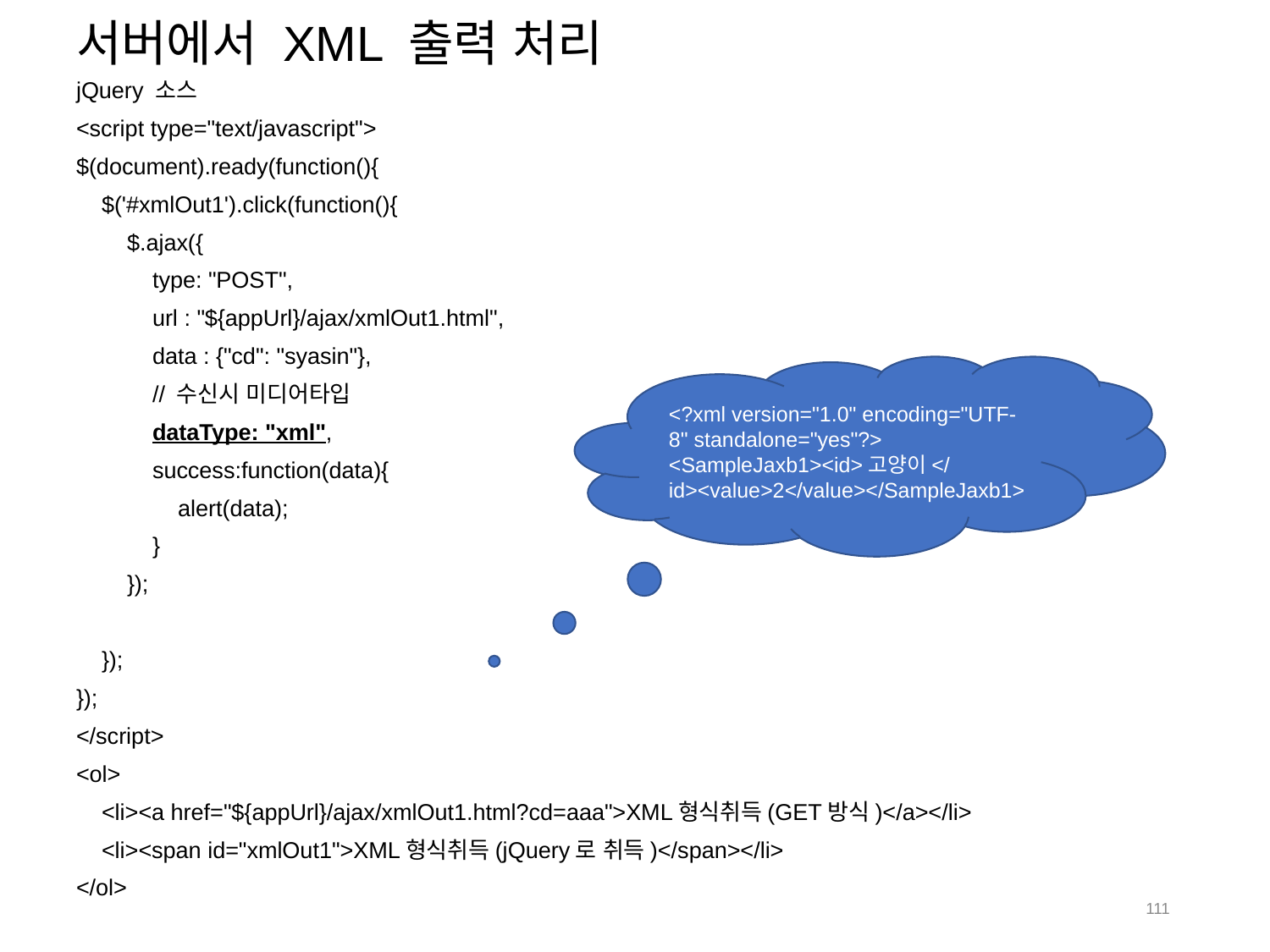

# 서버에서 XML 출력 처리
jQuery 소스
<script type="text/javascript">
$(document).ready(function(){
    $('#xmlOut1').click(function(){
        $.ajax({
            type: "POST",
            url : "${appUrl}/ajax/xmlOut1.html",
            data : {"cd": "syasin"},
            // 수신시 미디어타입
            dataType: "xml",
            success:function(data){
                alert(data);
            }
        });

    });
});
</script>
<ol>
    <li><a href="${appUrl}/ajax/xmlOut1.html?cd=aaa">XML형식취득(GET방식)</a></li>
    <li><span id="xmlOut1">XML형식취득(jQuery로 취득)</span></li>
</ol>

<?xml version="1.0" encoding="UTF-8" standalone="yes"?>
<SampleJaxb1><id>고양이</id><value>2</value></SampleJaxb1>
111